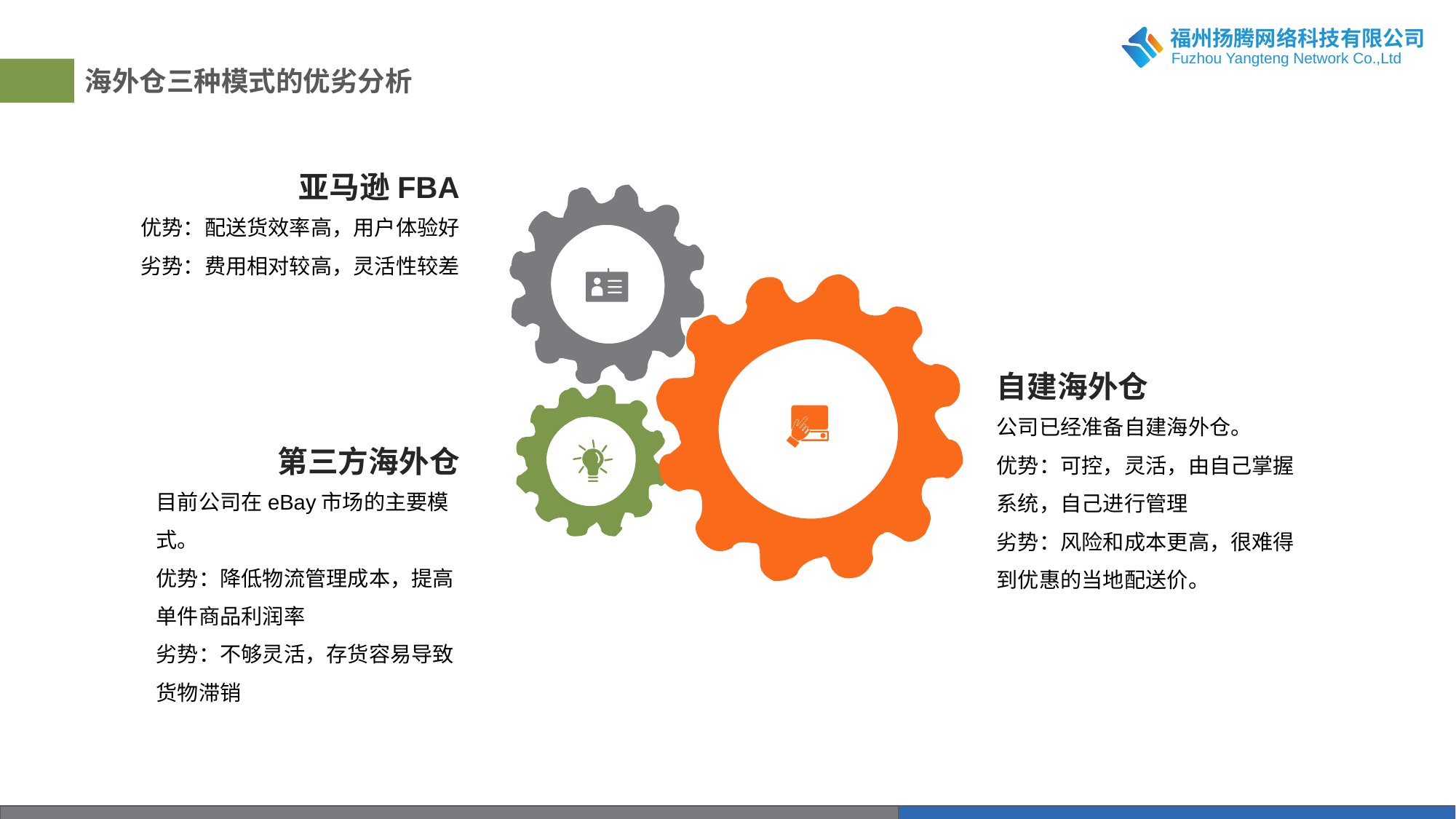

海外仓三种模式的优劣分析
亚马逊FBA

优势：配送货效率高，用户体验好
劣势：费用相对较高，灵活性较差

自建海外仓

公司已经准备自建海外仓。
优势：可控，灵活，由自己掌握系统，自己进行管理
劣势：风险和成本更高，很难得到优惠的当地配送价。
第三方海外仓
目前公司在eBay市场的主要模式。
优势：降低物流管理成本，提高单件商品利润率
劣势：不够灵活，存货容易导致货物滞销